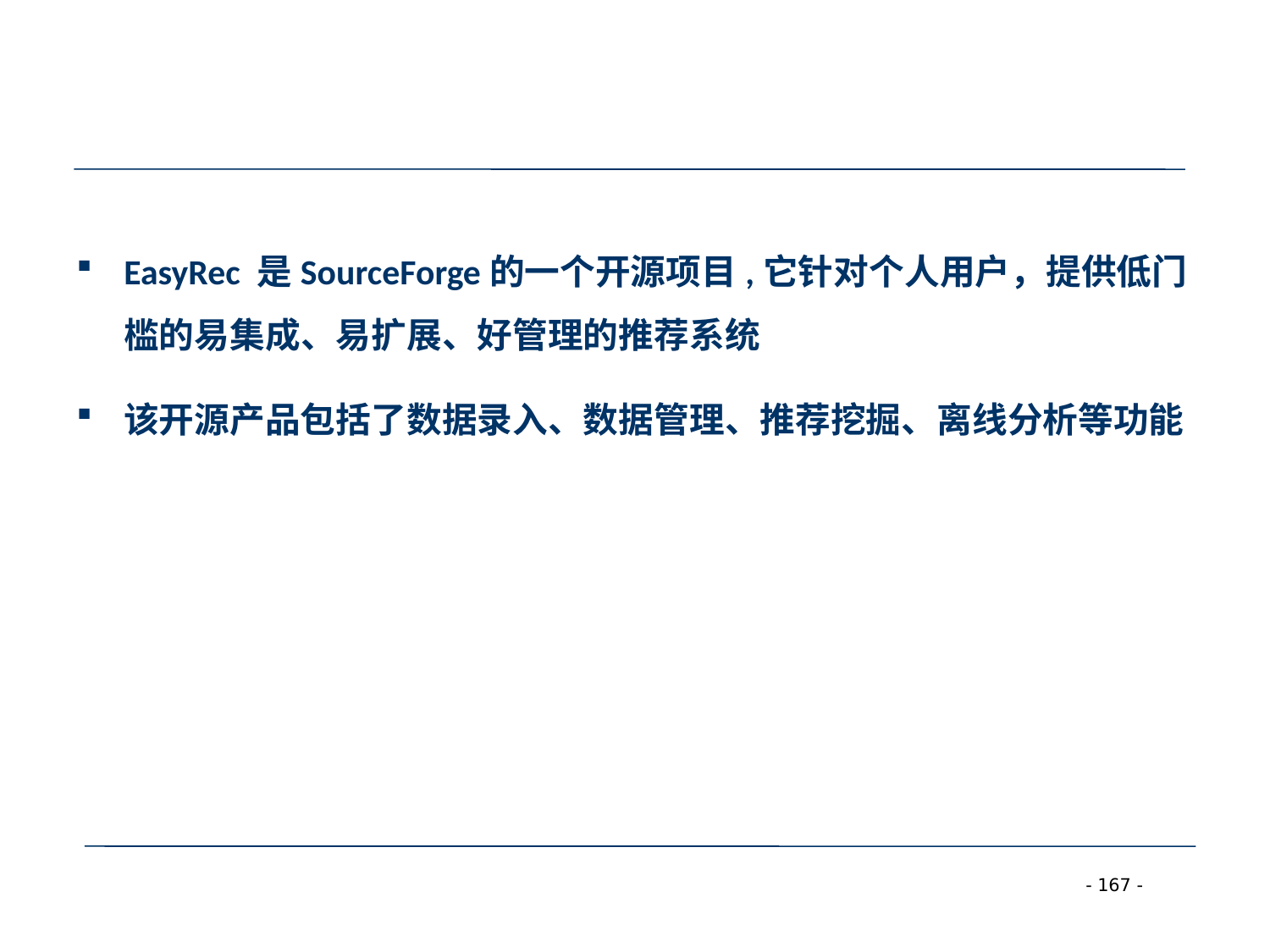

#
EasyRec 是SourceForge的一个开源项目,它针对个人用户，提供低门槛的易集成、易扩展、好管理的推荐系统
该开源产品包括了数据录入、数据管理、推荐挖掘、离线分析等功能